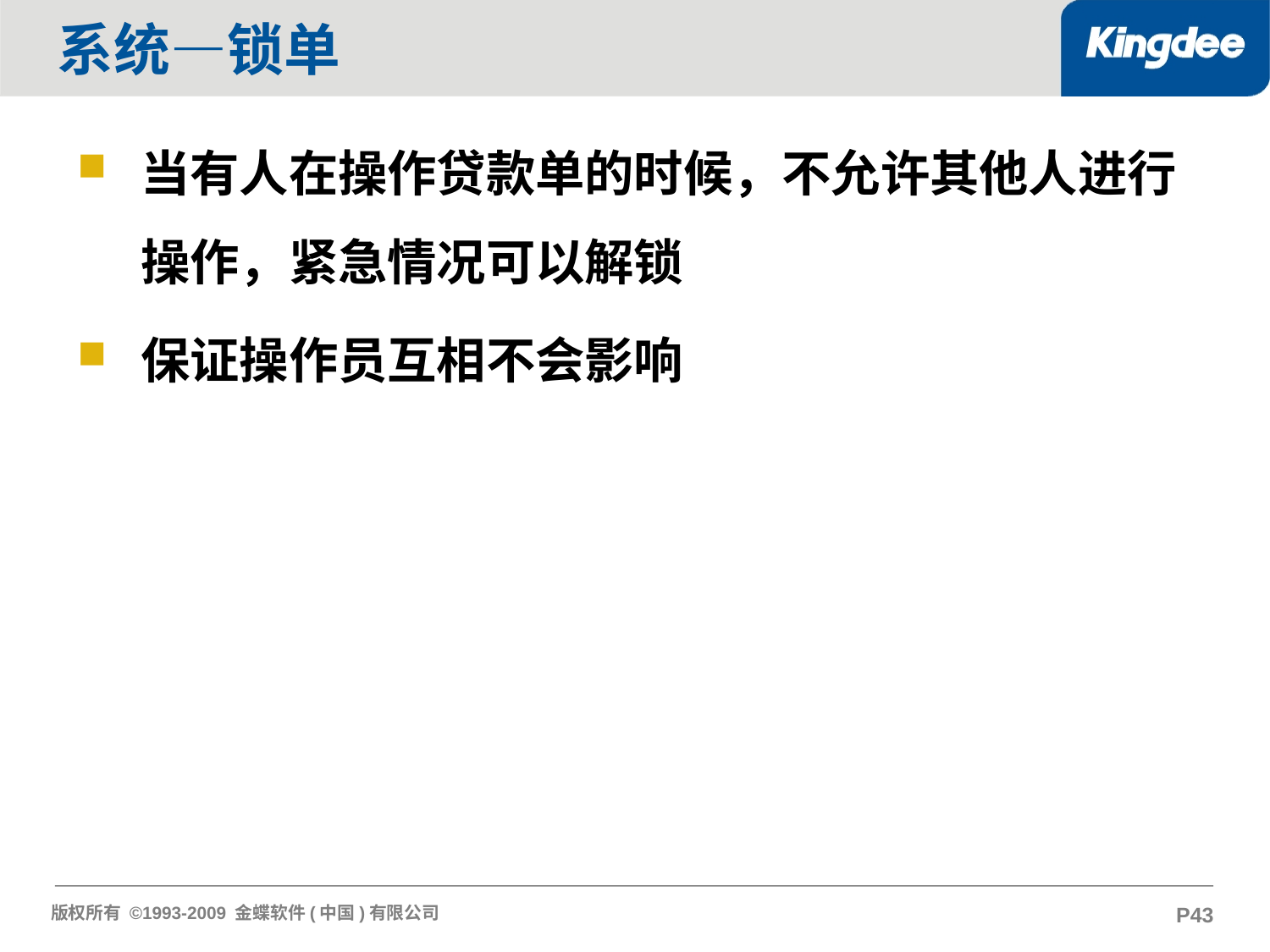

系统—锁单
当有人在操作贷款单的时候，不允许其他人进行操作，紧急情况可以解锁
保证操作员互相不会影响